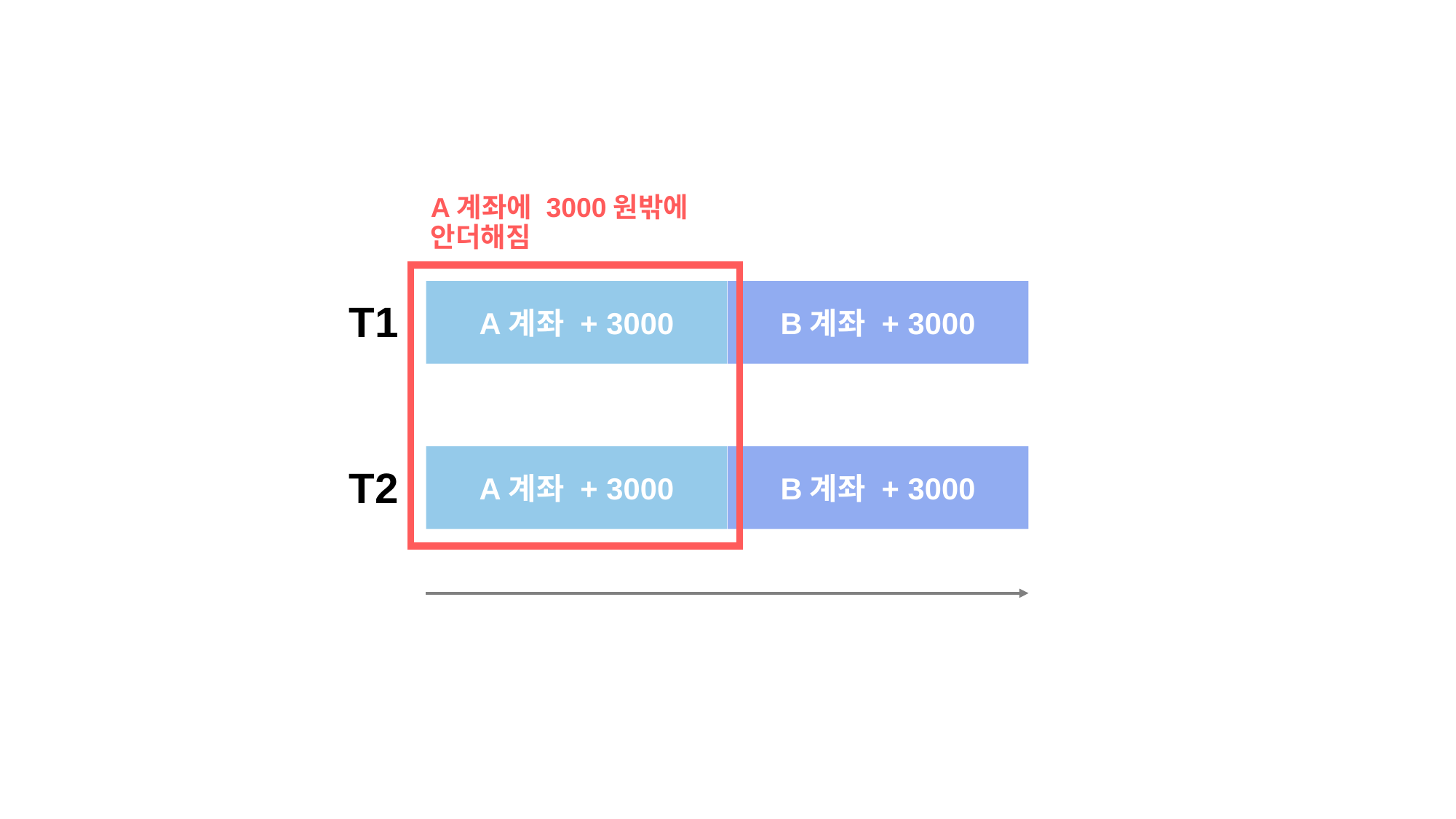

A계좌에 3000원밖에
안더해짐

A계좌 + 3000
B계좌 + 3000
T1
B계좌 + 3000
A계좌 + 3000
T2